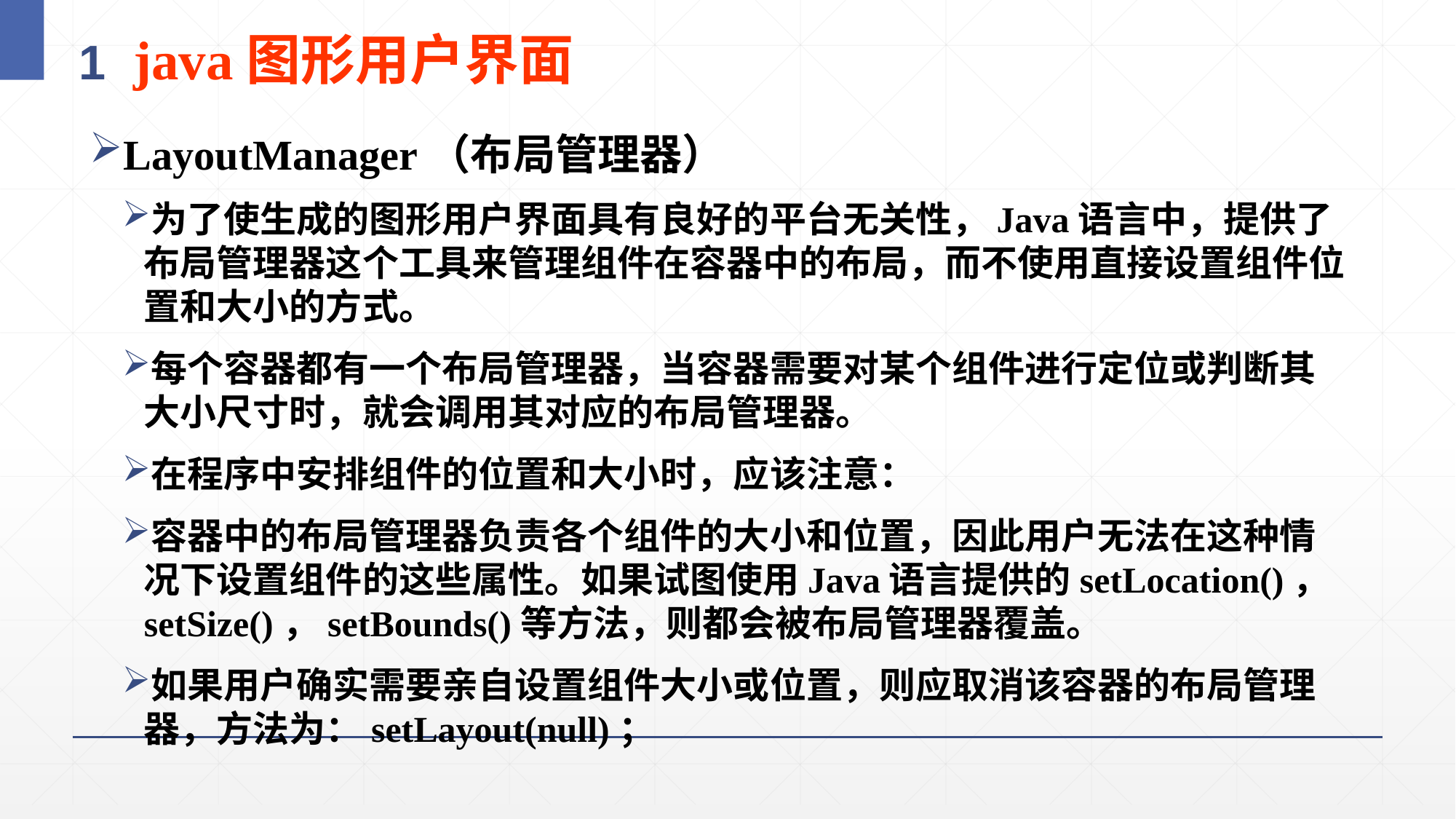

5
# 1  java图形用户界面
LayoutManager（布局管理器）
为了使生成的图形用户界面具有良好的平台无关性，Java语言中，提供了布局管理器这个工具来管理组件在容器中的布局，而不使用直接设置组件位置和大小的方式。
每个容器都有一个布局管理器，当容器需要对某个组件进行定位或判断其大小尺寸时，就会调用其对应的布局管理器。
在程序中安排组件的位置和大小时，应该注意：
容器中的布局管理器负责各个组件的大小和位置，因此用户无法在这种情况下设置组件的这些属性。如果试图使用Java语言提供的setLocation()，setSize()，setBounds()等方法，则都会被布局管理器覆盖。
如果用户确实需要亲自设置组件大小或位置，则应取消该容器的布局管理器，方法为：setLayout(null)；